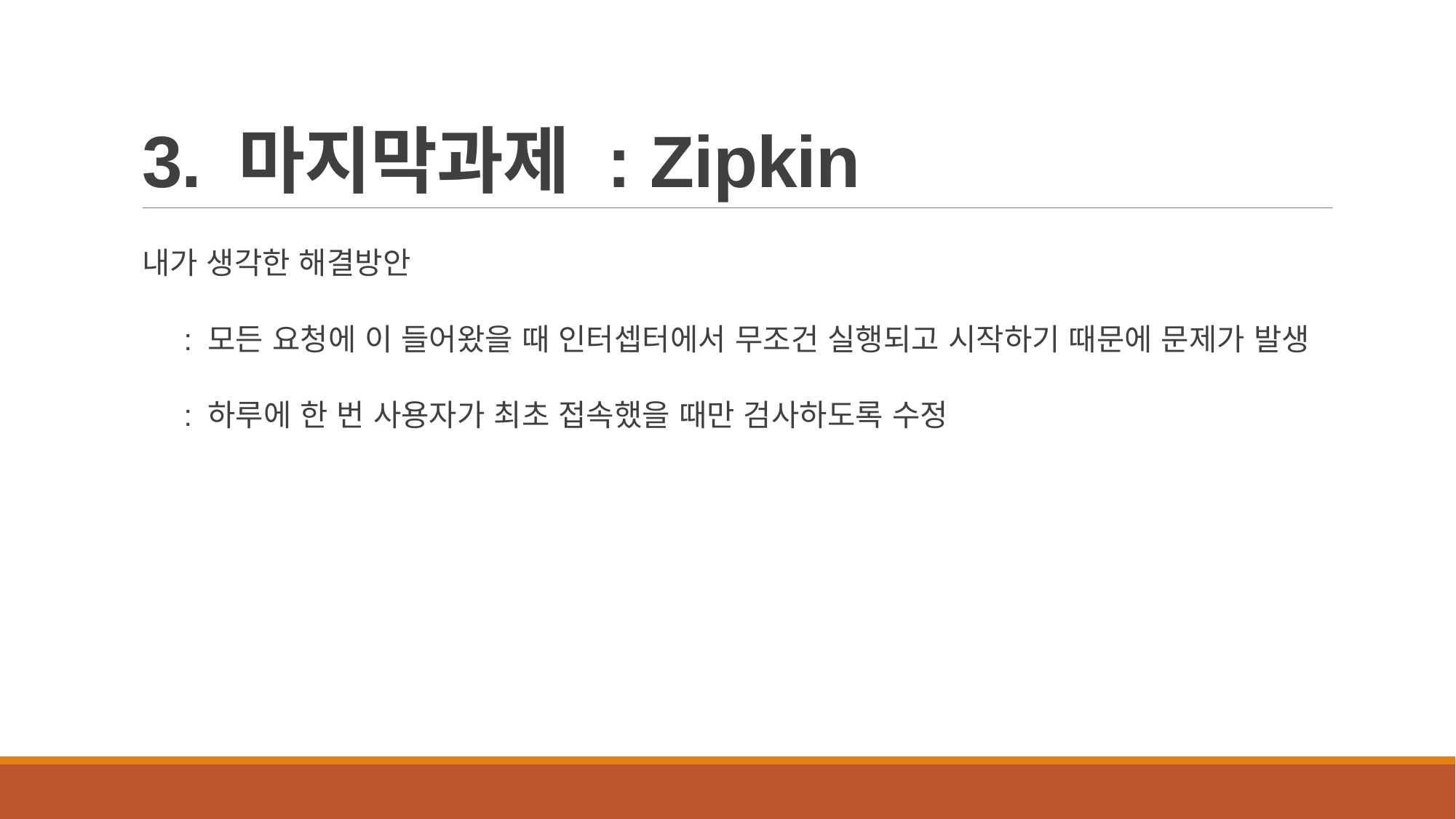

# 3. 마지막과제 : Zipkin
내가 생각한 해결방안
     : 모든 요청에 이 들어왔을 때 인터셉터에서 무조건 실행되고 시작하기 때문에 문제가 발생
     : 하루에 한 번 사용자가 최초 접속했을 때만 검사하도록 수정